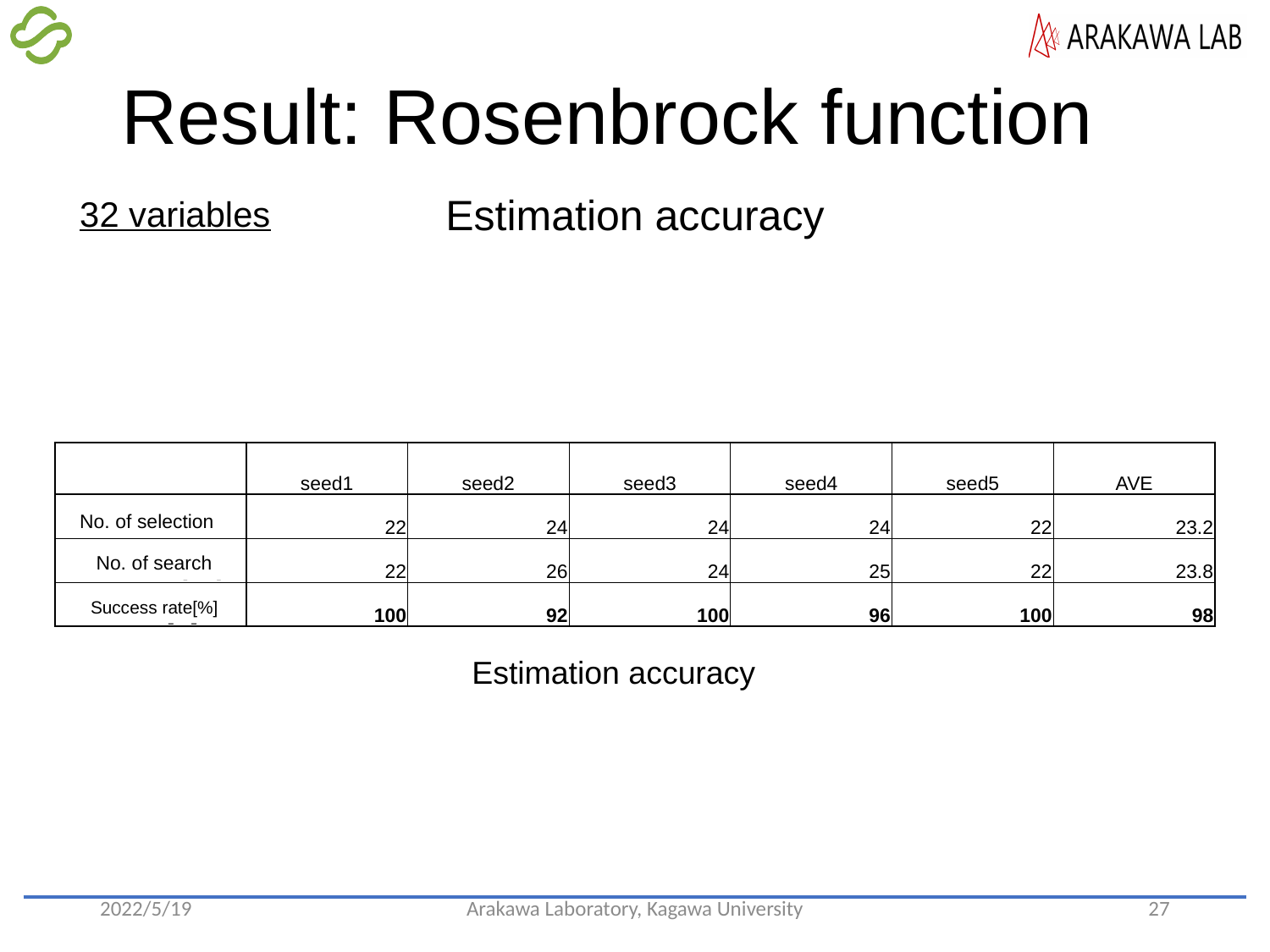

Result: Rosenbrock function
Estimation accuracy
32 variables
|  | seed1 | seed2 | seed3 | seed4 | seed5 | AVE |
| --- | --- | --- | --- | --- | --- | --- |
| 選択回数[回] | 22 | 24 | 24 | 24 | 22 | 23.2 |
| 総探索回数[回] | 22 | 26 | 24 | 25 | 22 | 23.8 |
| 成功率[%] | 100 | 92 | 100 | 96 | 100 | 98 |
No. of selection

No. of search
Success rate[%]
Estimation accuracy
2022/5/19
Arakawa Laboratory, Kagawa University
27